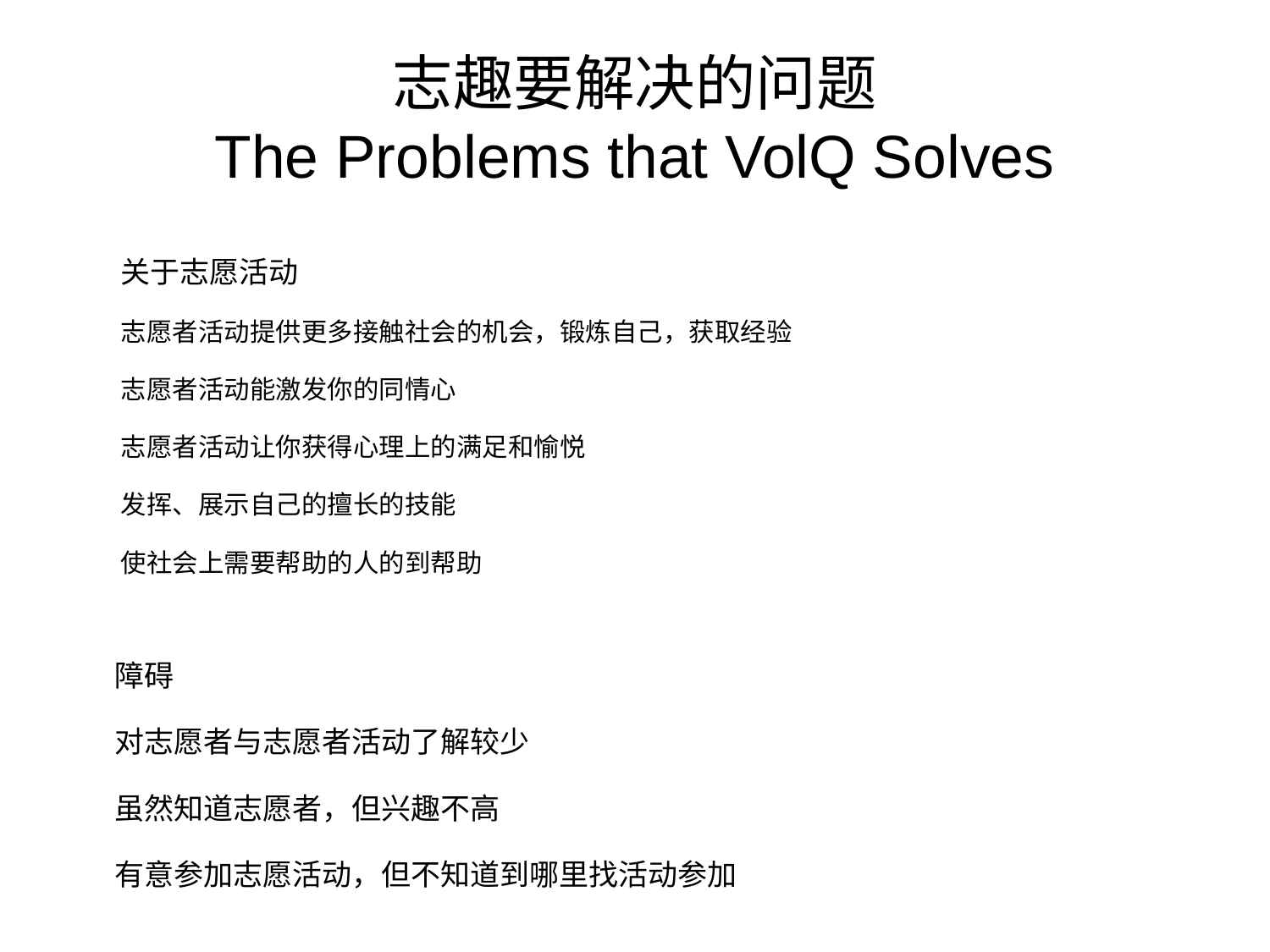

# 志趣要解决的问题 The Problems that VolQ Solves
关于志愿活动
志愿者活动提供更多接触社会的机会，锻炼自己，获取经验
志愿者活动能激发你的同情心
志愿者活动让你获得心理上的满足和愉悦
发挥、展示自己的擅长的技能
使社会上需要帮助的人的到帮助
障碍
对志愿者与志愿者活动了解较少
虽然知道志愿者，但兴趣不高
有意参加志愿活动，但不知道到哪里找活动参加